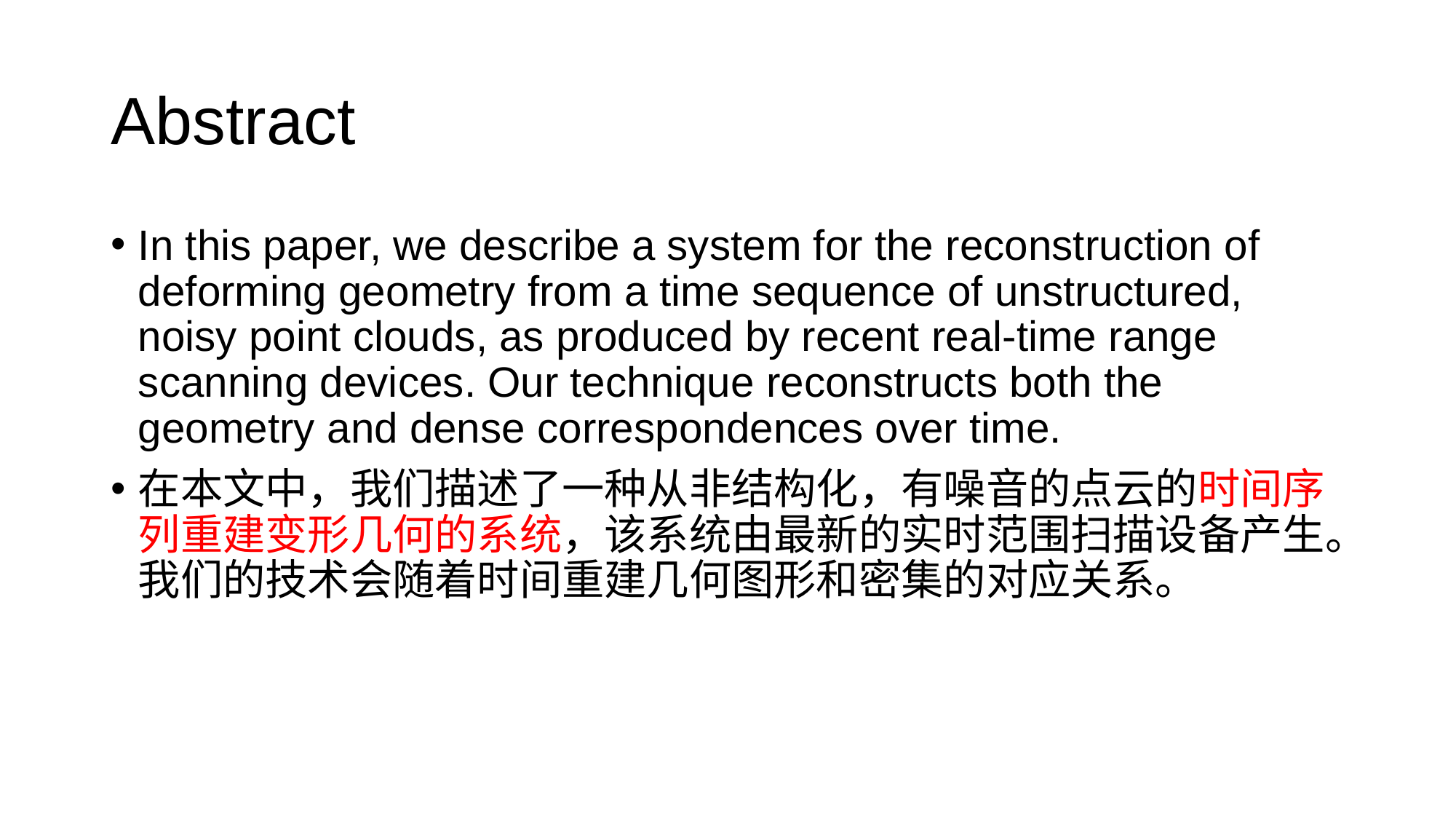

# Abstract
In this paper, we describe a system for the reconstruction of deforming geometry from a time sequence of unstructured, noisy point clouds, as produced by recent real-time range scanning devices. Our technique reconstructs both the geometry and dense correspondences over time.
在本文中，我们描述了一种从非结构化，有噪音的点云的时间序列重建变形几何的系统，该系统由最新的实时范围扫描设备产生。我们的技术会随着时间重建几何图形和密集的对应关系。